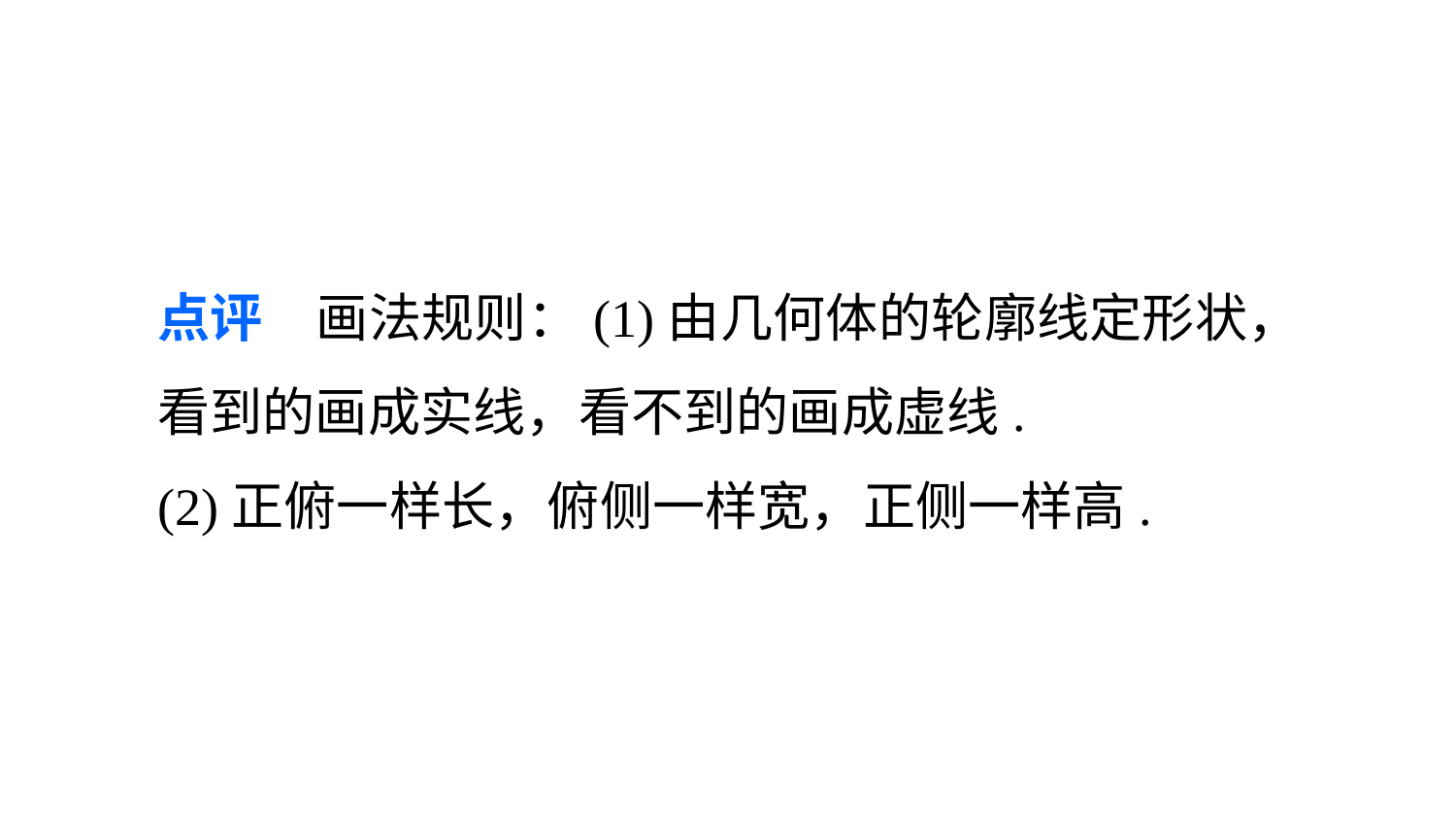

点评　画法规则：(1)由几何体的轮廓线定形状，看到的画成实线，看不到的画成虚线.
(2)正俯一样长，俯侧一样宽，正侧一样高.